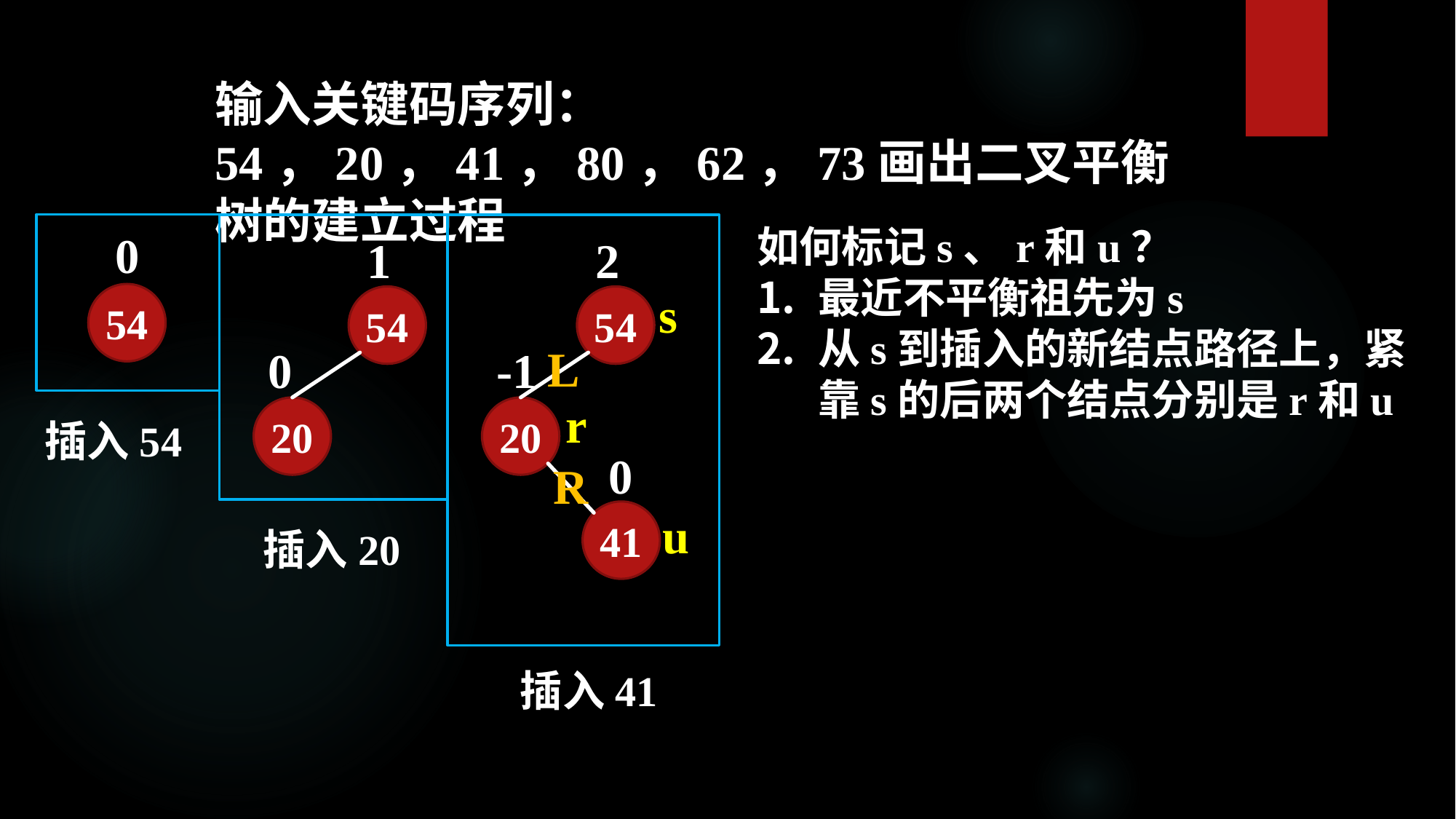

输入关键码序列：54，20，41，80，62，73画出二叉平衡树的建立过程

0
54
插入54

1
54
0
20
插入20

2
54
-1
20
s
L
r
0
R
u
41
插入41
如何标记s、r和u？
最近不平衡祖先为s
从s到插入的新结点路径上，紧靠s的后两个结点分别是r和u